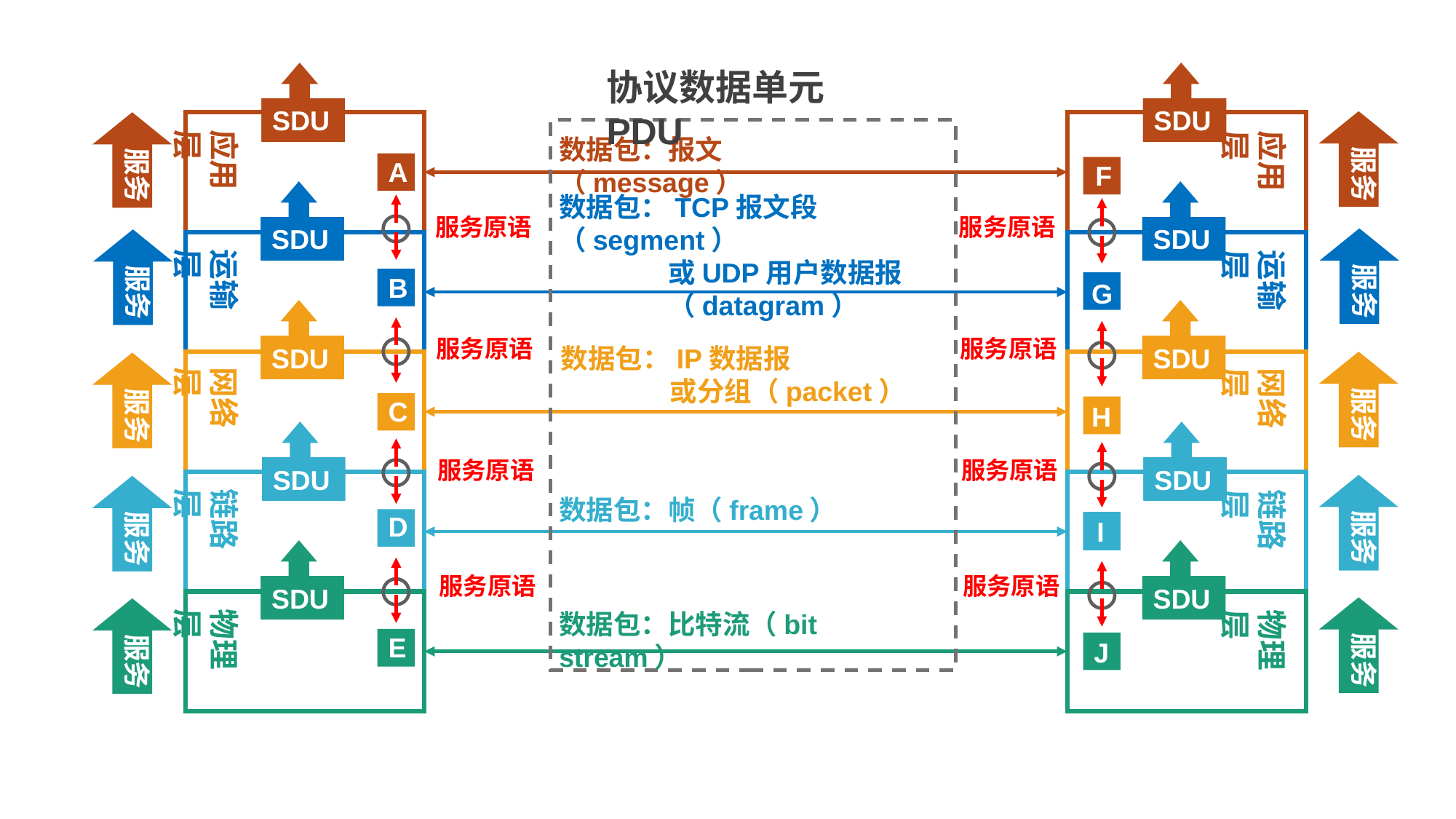

协议数据单元PDU

SDU

SDU

应用层

应用层
数据包：报文（message）
服务
服务
A

F

SDU

SDU
数据包：TCP报文段（segment）
	或UDP用户数据报
	（datagram）

服务原语
服务原语

运输层
运输层
服务
服务
B

G

SDU

SDU

服务原语
服务原语
数据包：IP数据报
	或分组（packet）

网络层
网络层
服务
服务
C

H

SDU

SDU

服务原语
服务原语

链路层
链路层
数据包：帧（frame）
服务
服务
D
I

SDU

SDU

服务原语
服务原语

物理层
物理层
数据包：比特流（bit stream）
服务
服务
E

J